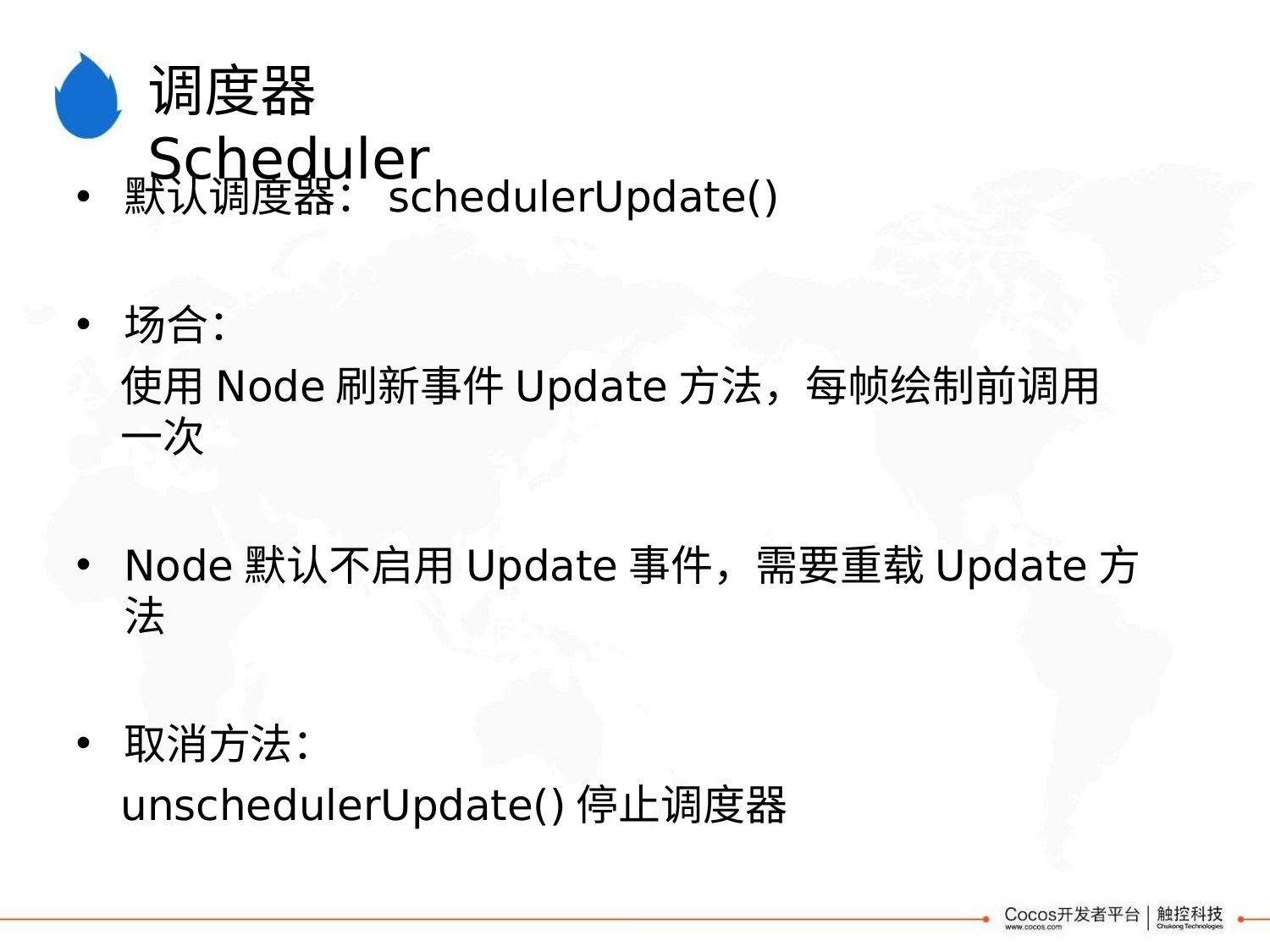

# 调度器Scheduler
默认调度器：schedulerUpdate()

场合：
使用Node刷新事件Update方法，每帧绘制前调用一次

Node默认不启用Update事件，需要重载Update方法

取消方法：
unschedulerUpdate()停止调度器